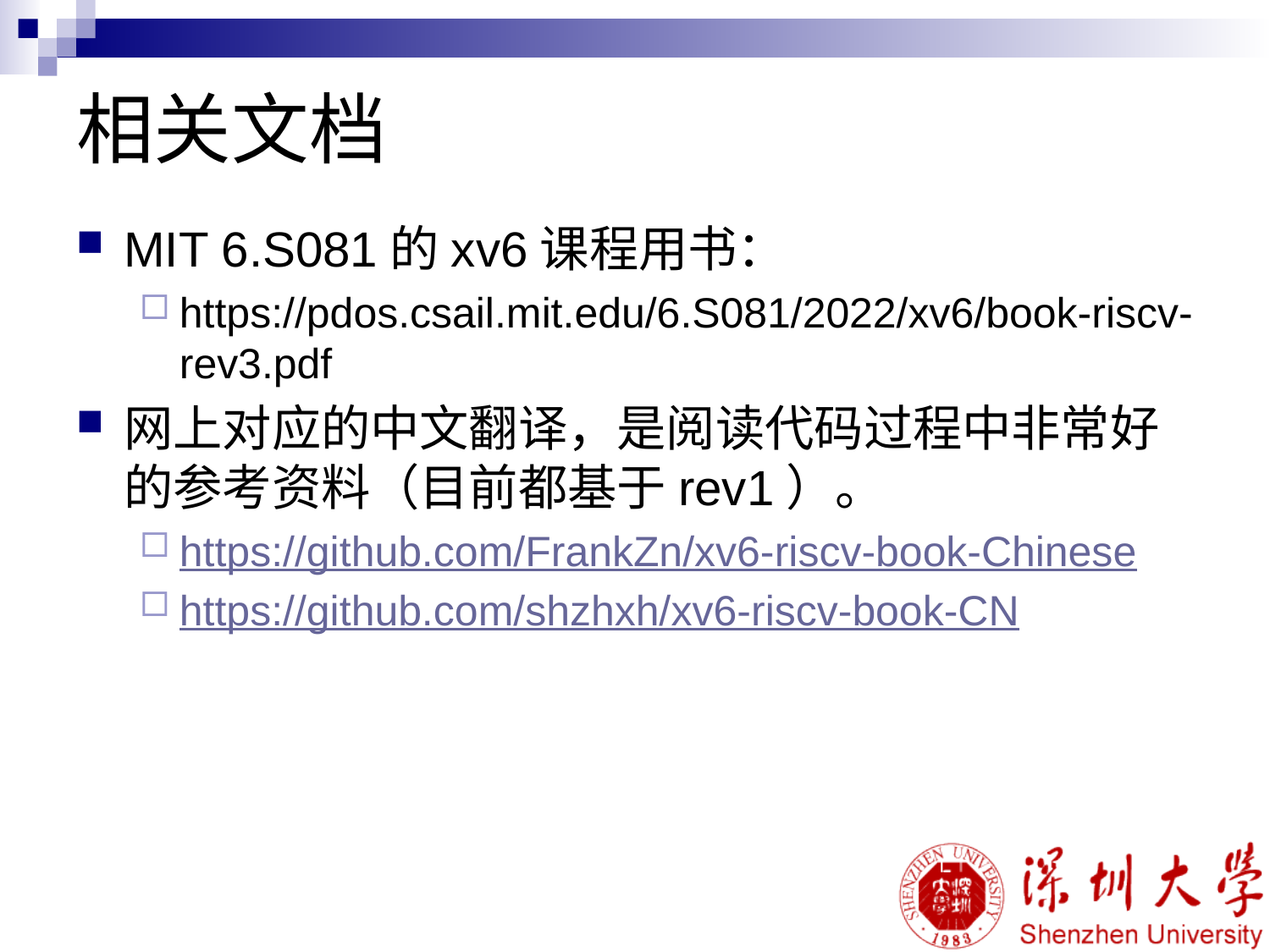

# 相关文档
MIT 6.S081的xv6课程用书：
https://pdos.csail.mit.edu/6.S081/2022/xv6/book-riscv-rev3.pdf
网上对应的中文翻译，是阅读代码过程中非常好的参考资料（目前都基于rev1）。
https://github.com/FrankZn/xv6-riscv-book-Chinese
https://github.com/shzhxh/xv6-riscv-book-CN